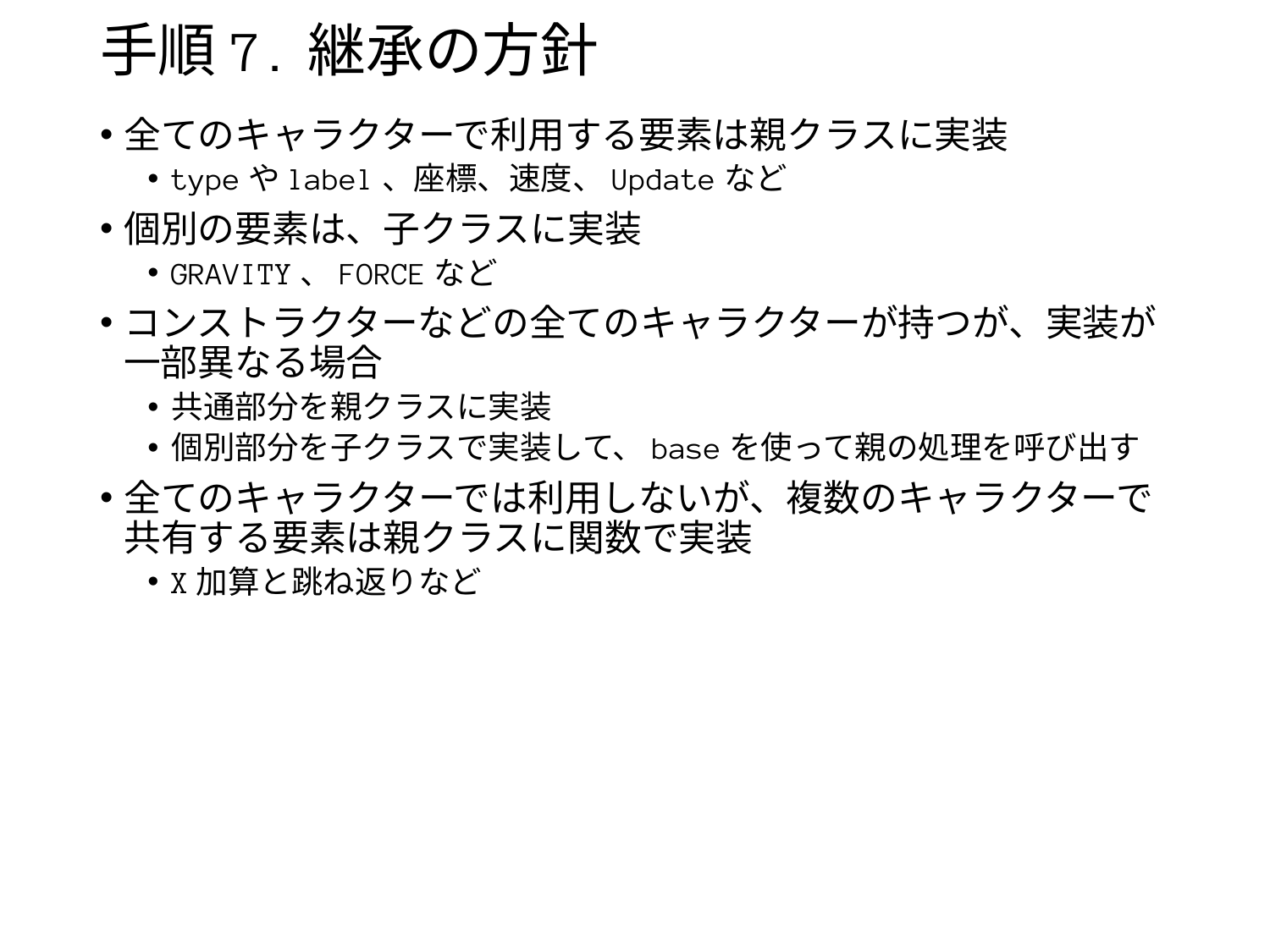

# 手順7.継承の方針
全てのキャラクターで利用する要素は親クラスに実装
typeやlabel、座標、速度、Updateなど
個別の要素は、子クラスに実装
GRAVITY、FORCEなど
コンストラクターなどの全てのキャラクターが持つが、実装が一部異なる場合
共通部分を親クラスに実装
個別部分を子クラスで実装して、baseを使って親の処理を呼び出す
全てのキャラクターでは利用しないが、複数のキャラクターで共有する要素は親クラスに関数で実装
X加算と跳ね返りなど